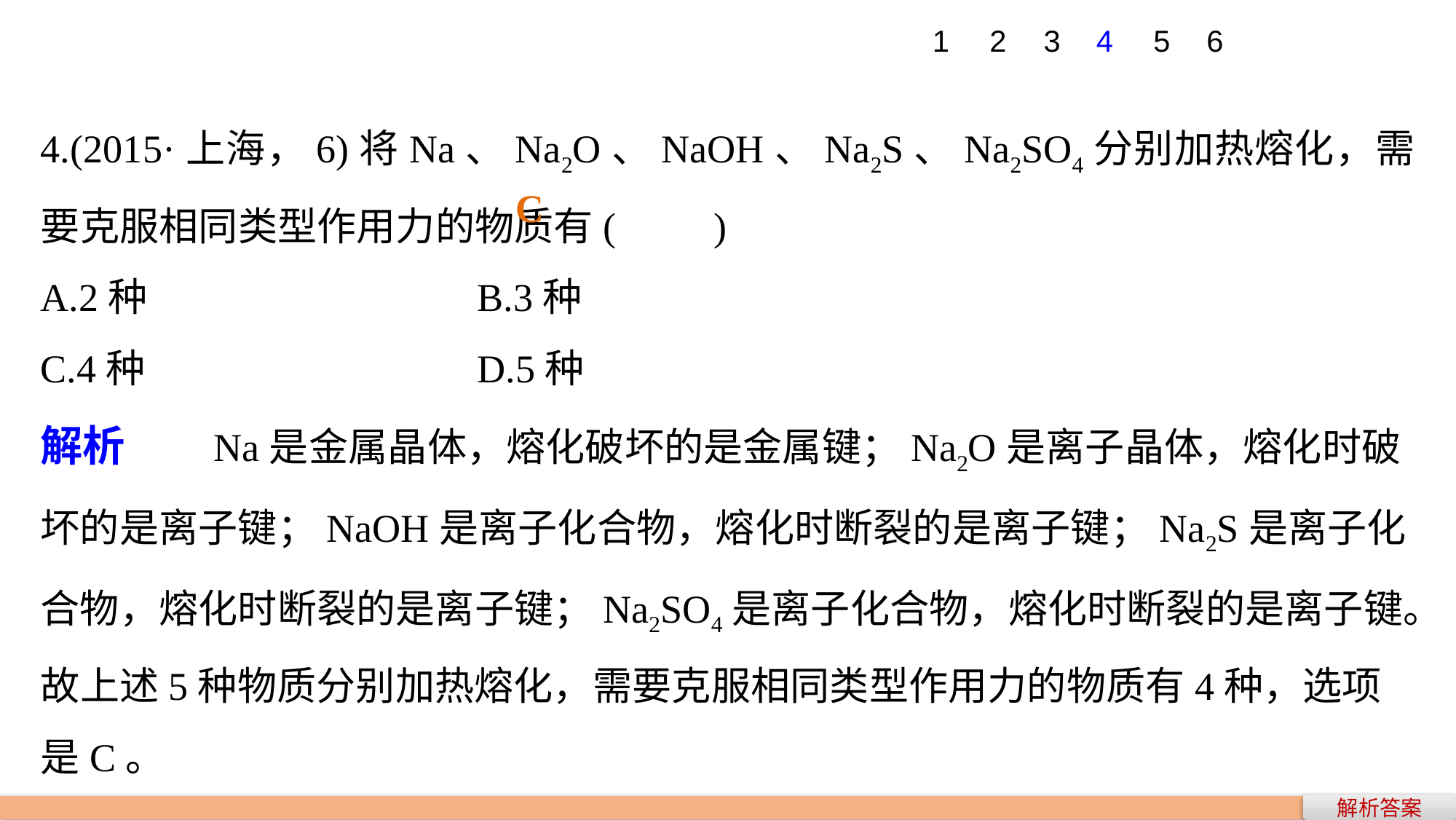

6
1
2
3
4
5
4.(2015·上海，6)将Na、Na2O、NaOH、Na2S、Na2SO4分别加热熔化，需要克服相同类型作用力的物质有(　　)
A.2种  			B.3种
C.4种  			D.5种
解析　　Na是金属晶体，熔化破坏的是金属键；Na2O是离子晶体，熔化时破坏的是离子键；NaOH是离子化合物，熔化时断裂的是离子键；Na2S是离子化合物，熔化时断裂的是离子键；Na2SO4是离子化合物，熔化时断裂的是离子键。故上述5种物质分别加热熔化，需要克服相同类型作用力的物质有4种，选项是C。

C
解析答案